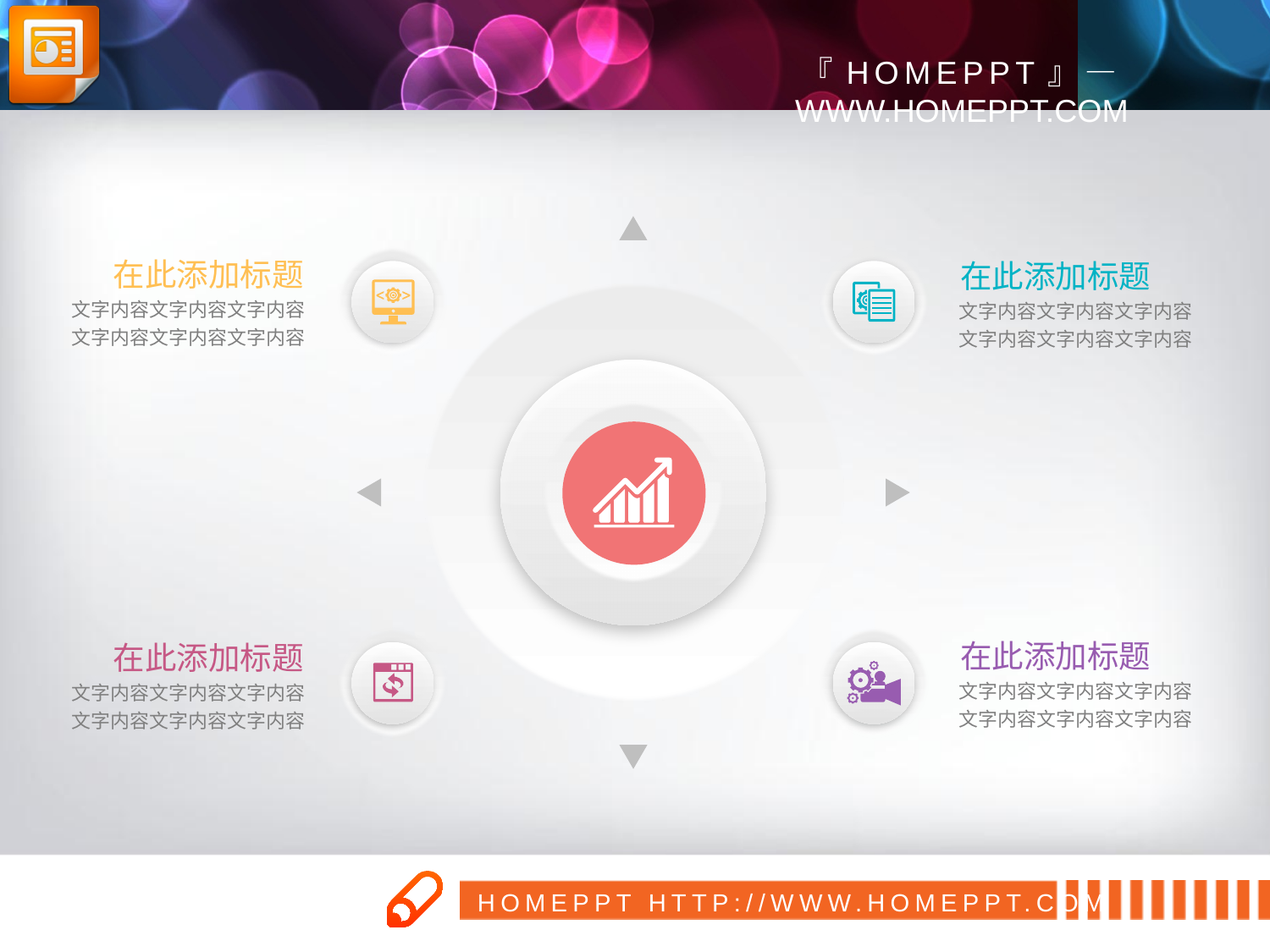

在此添加标题
文字内容文字内容文字内容
文字内容文字内容文字内容
在此添加标题
文字内容文字内容文字内容
文字内容文字内容文字内容

在此添加标题
文字内容文字内容文字内容
文字内容文字内容文字内容
在此添加标题
文字内容文字内容文字内容
文字内容文字内容文字内容